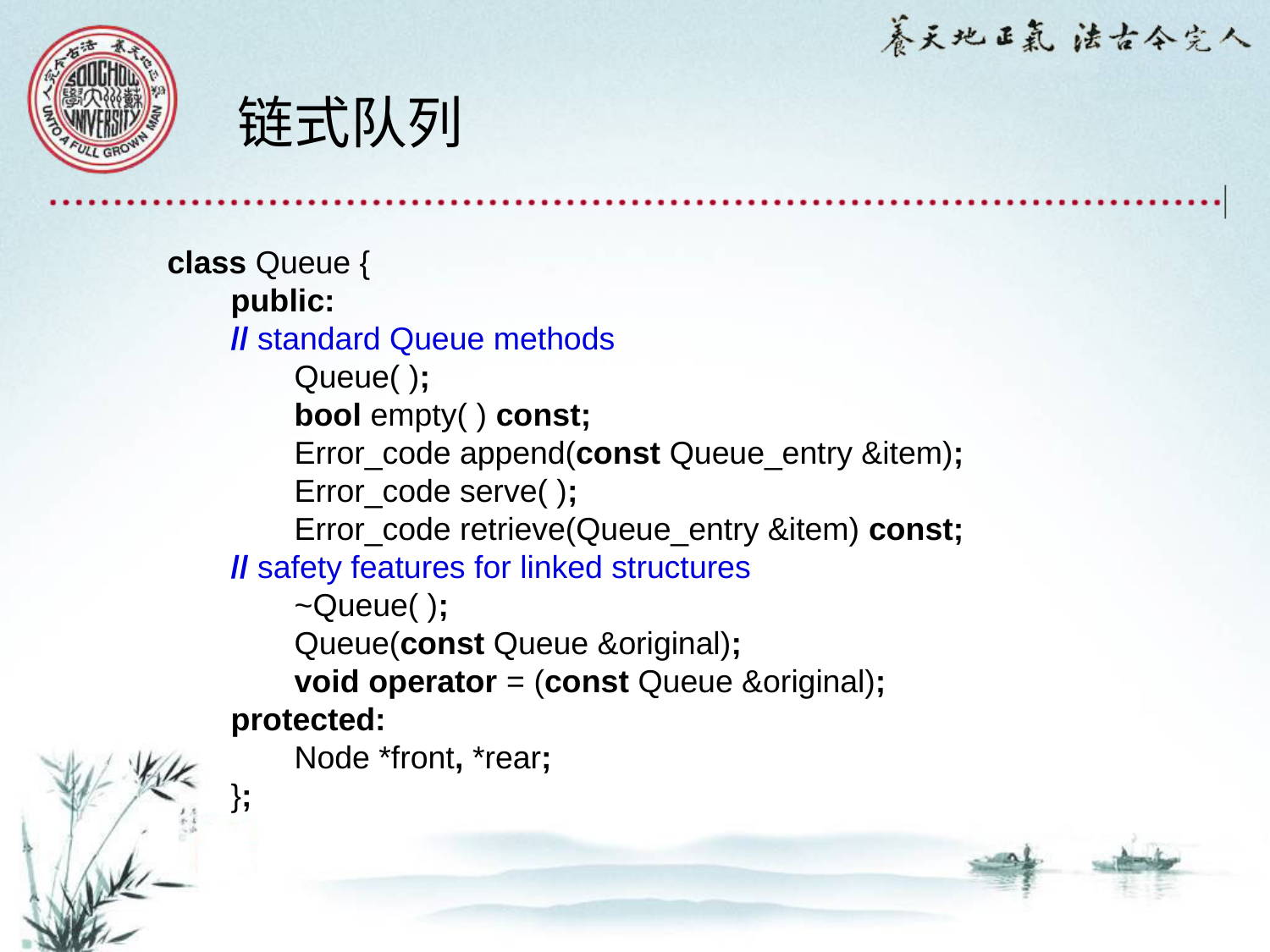

# 链式队列
class Queue {
public:
// standard Queue methods
Queue( );
bool empty( ) const;
Error_code append(const Queue_entry &item);
Error_code serve( );
Error_code retrieve(Queue_entry &item) const;
// safety features for linked structures
~Queue( );
Queue(const Queue &original);
void operator = (const Queue &original);
protected:
Node *front, *rear;
};